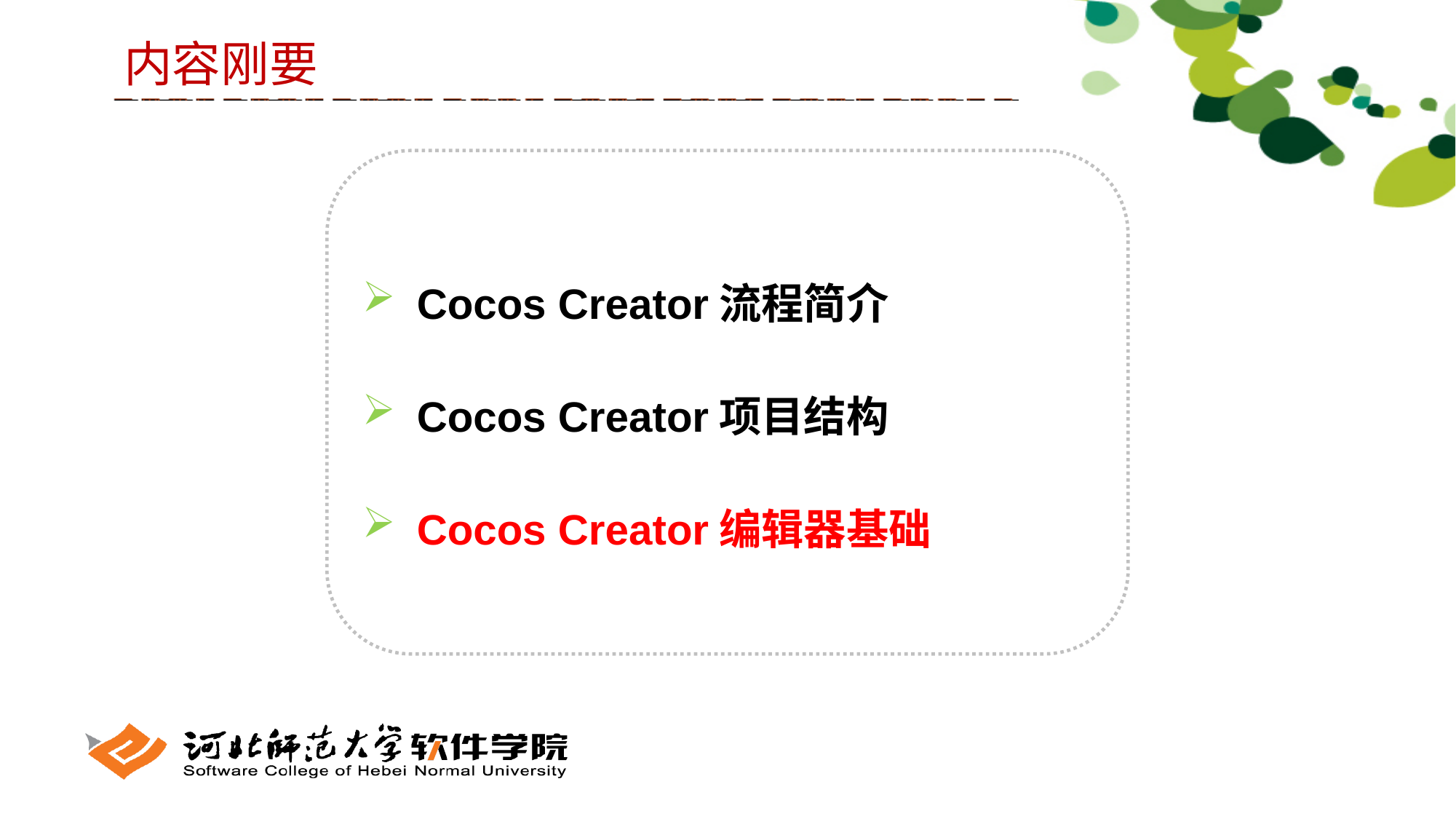

内容刚要
Cocos Creator流程简介
Cocos Creator项目结构
Cocos Creator编辑器基础